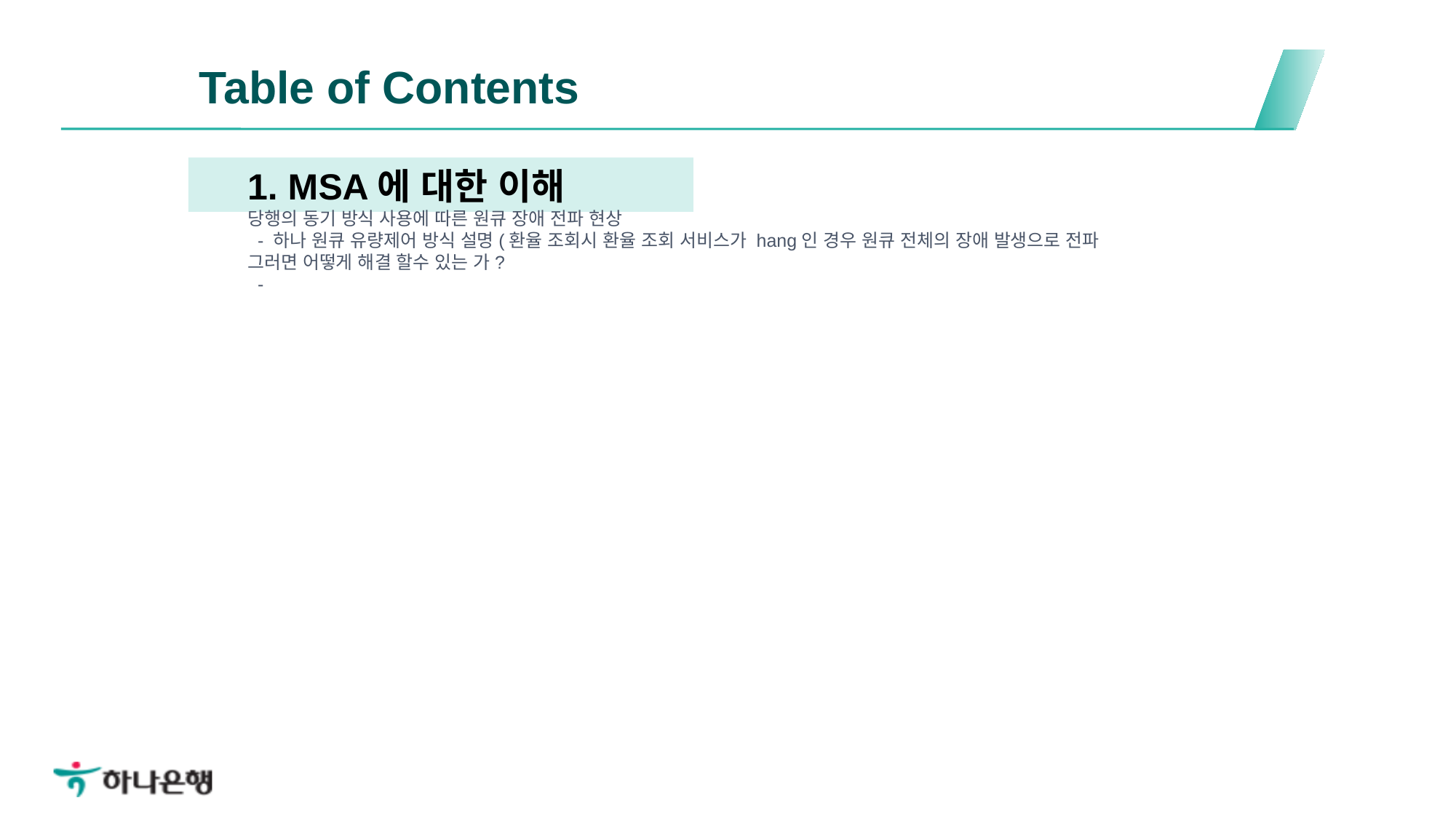

Table of Contents

1. MSA에 대한 이해
당행의 동기 방식 사용에 따른 원큐 장애 전파 현상
  - 하나 원큐 유량제어 방식 설명(환율 조회시 환율 조회 서비스가 hang인 경우 원큐 전체의 장애 발생으로 전파
그러면 어떻게 해결 할수 있는 가?
  -